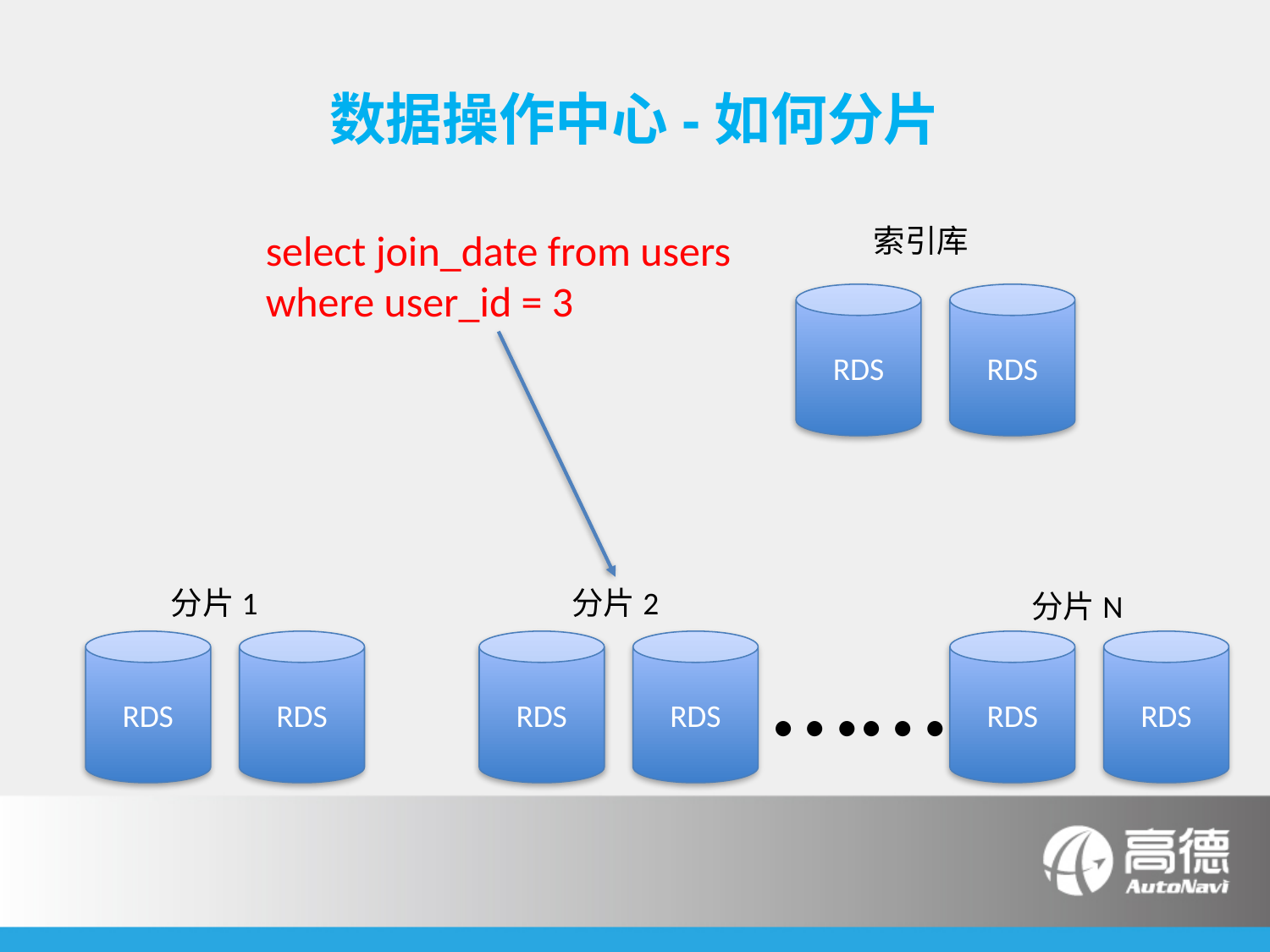

# 数据操作中心-如何分片
索引库
select join_date from users
where user_id = 3
RDS
RDS
分片1
分片2
分片N
……
RDS
RDS
RDS
RDS
RDS
RDS